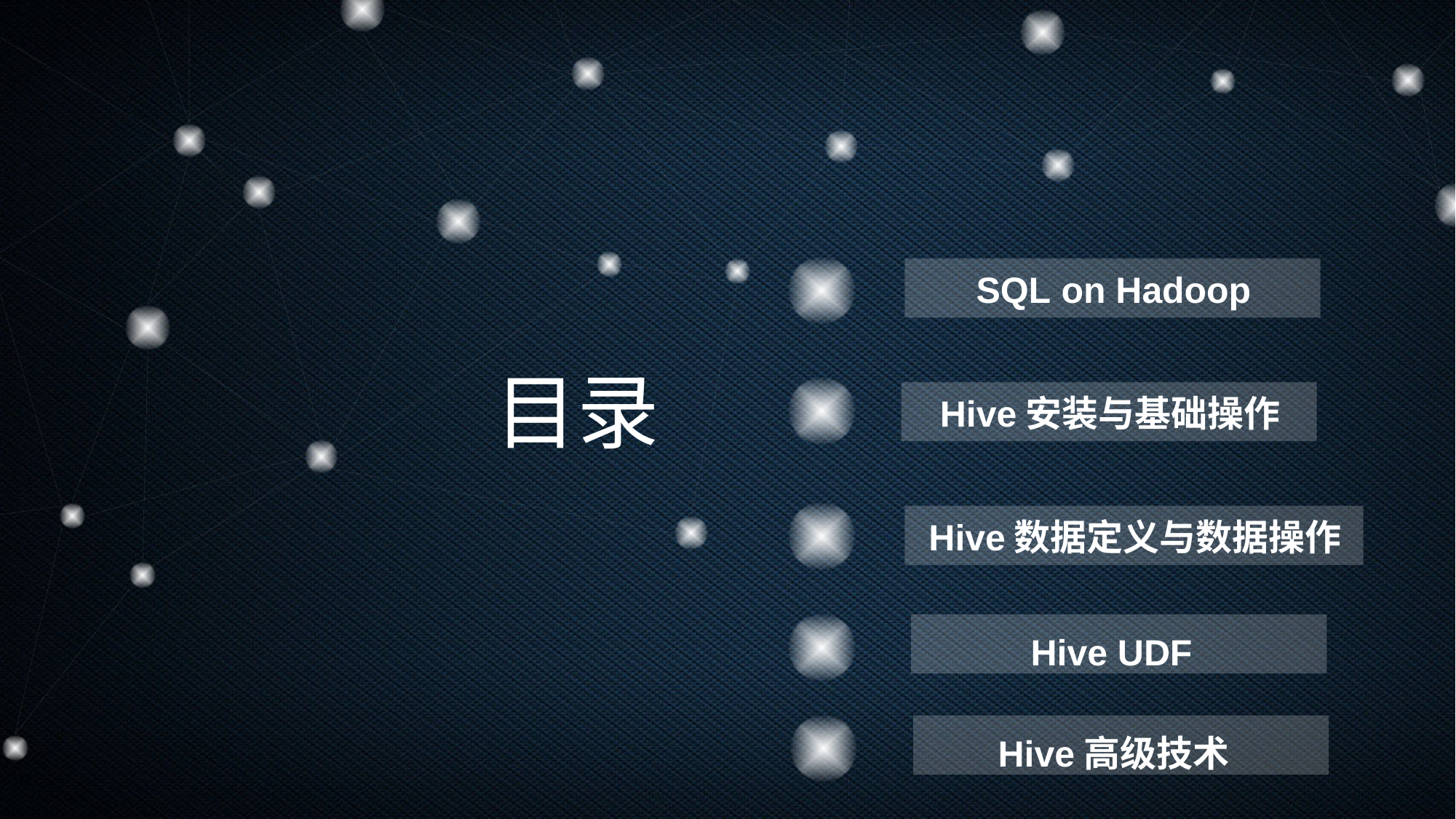

SQL on Hadoop

目录

Hive安装与基础操作

Hive数据定义与数据操作

Hive UDF

Hive高级技术